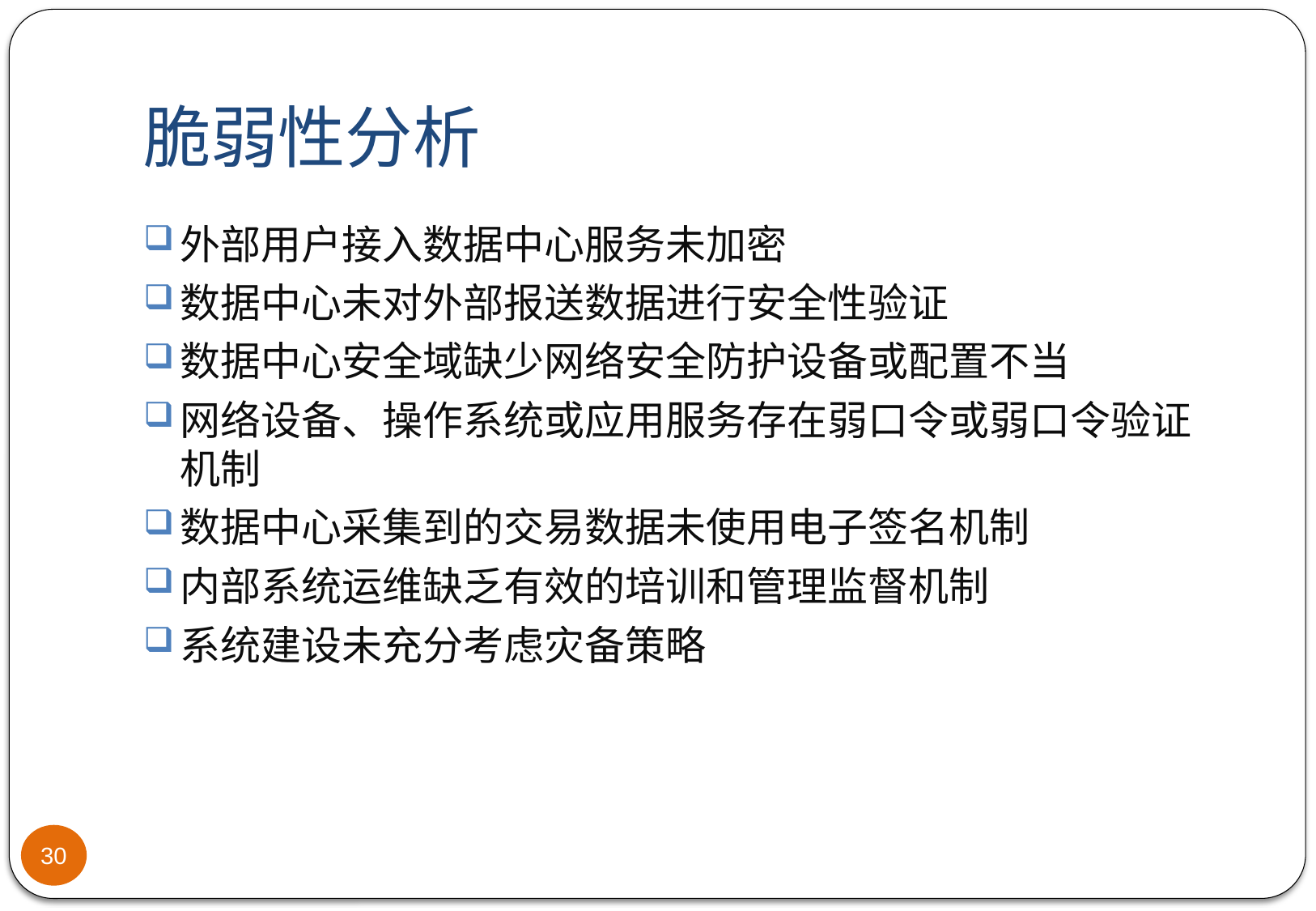

# 脆弱性分析
外部用户接入数据中心服务未加密
数据中心未对外部报送数据进行安全性验证
数据中心安全域缺少网络安全防护设备或配置不当
网络设备、操作系统或应用服务存在弱口令或弱口令验证机制
数据中心采集到的交易数据未使用电子签名机制
内部系统运维缺乏有效的培训和管理监督机制
系统建设未充分考虑灾备策略
30